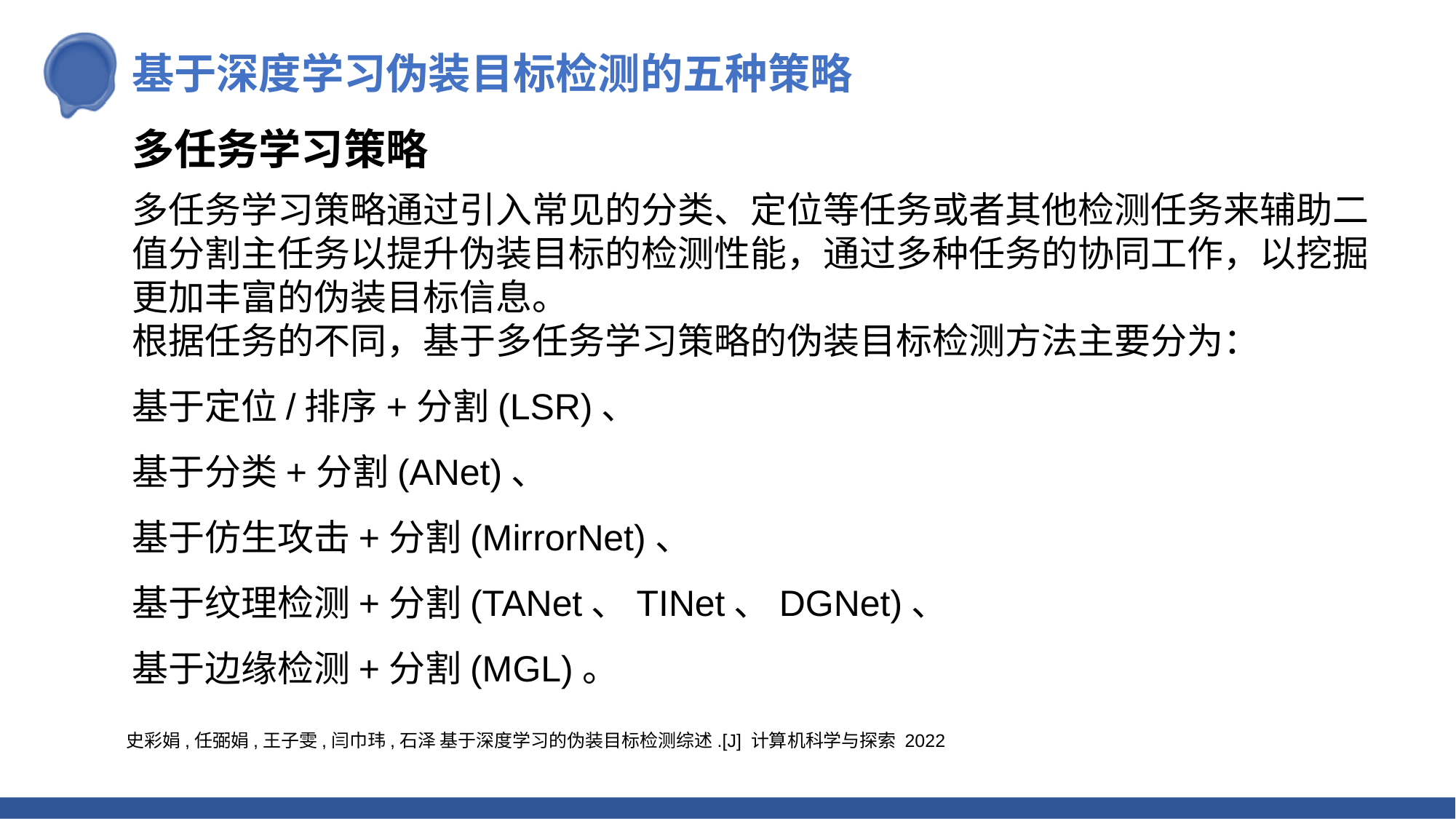

基于深度学习伪装目标检测的五种策略

多任务学习策略
多任务学习策略通过引入常见的分类、定位等任务或者其他检测任务来辅助二值分割主任务以提升伪装目标的检测性能，通过多种任务的协同工作，以挖掘更加丰富的伪装目标信息。
根据任务的不同，基于多任务学习策略的伪装目标检测方法主要分为：
基于定位/排序+分割(LSR)、
基于分类+分割(ANet)、
基于仿生攻击+分割(MirrorNet)、
基于纹理检测+分割(TANet、TINet、DGNet)、
基于边缘检测+分割(MGL)。
史彩娟,任弼娟,王子雯,闫巾玮,石泽 基于深度学习的伪装目标检测综述.[J] 计算机科学与探索 2022